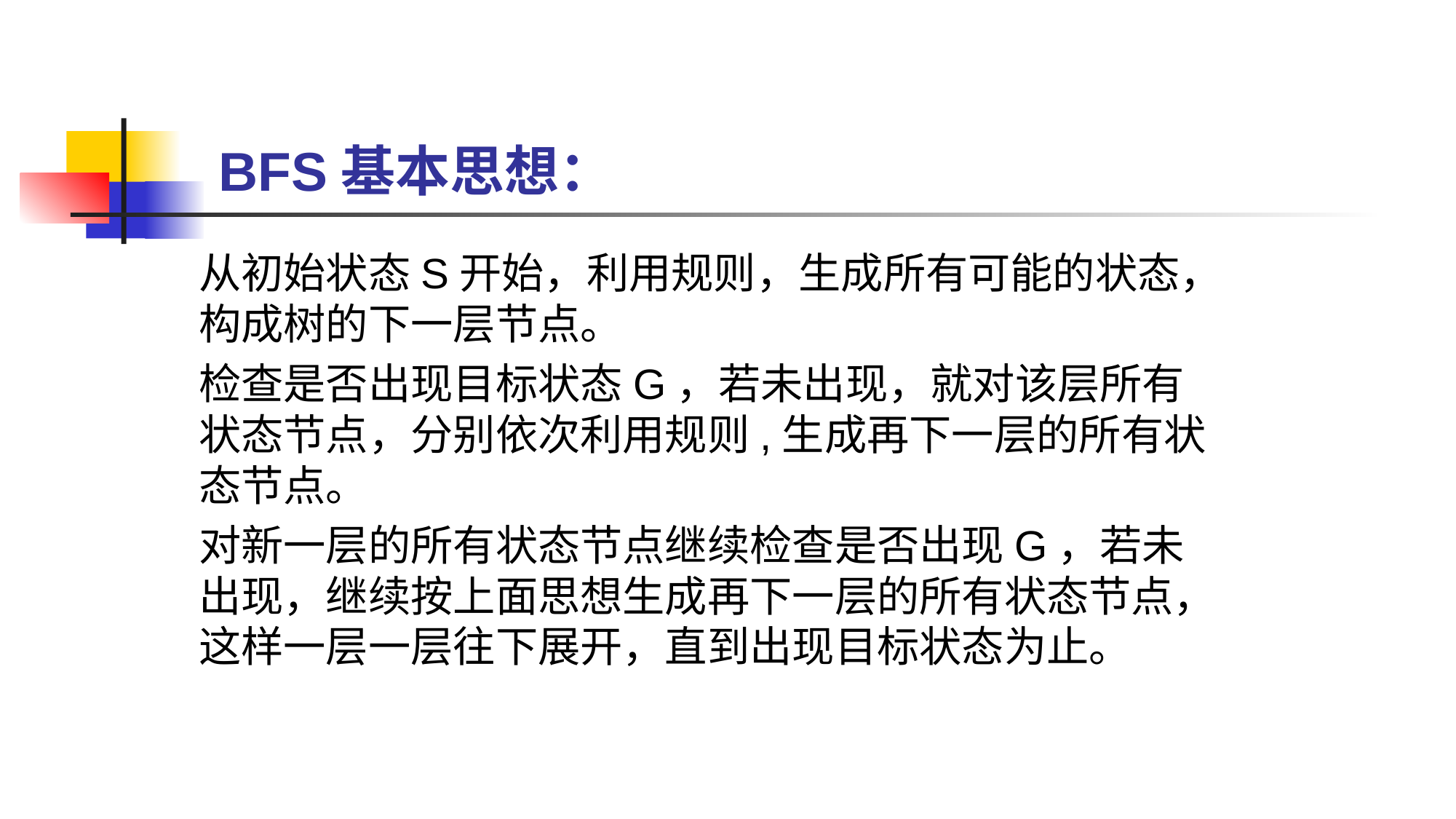

BFS基本思想：
从初始状态S开始，利用规则，生成所有可能的状态，构成树的下一层节点。
检查是否出现目标状态G，若未出现，就对该层所有状态节点，分别依次利用规则,生成再下一层的所有状态节点。
对新一层的所有状态节点继续检查是否出现G，若未出现，继续按上面思想生成再下一层的所有状态节点，这样一层一层往下展开，直到出现目标状态为止。